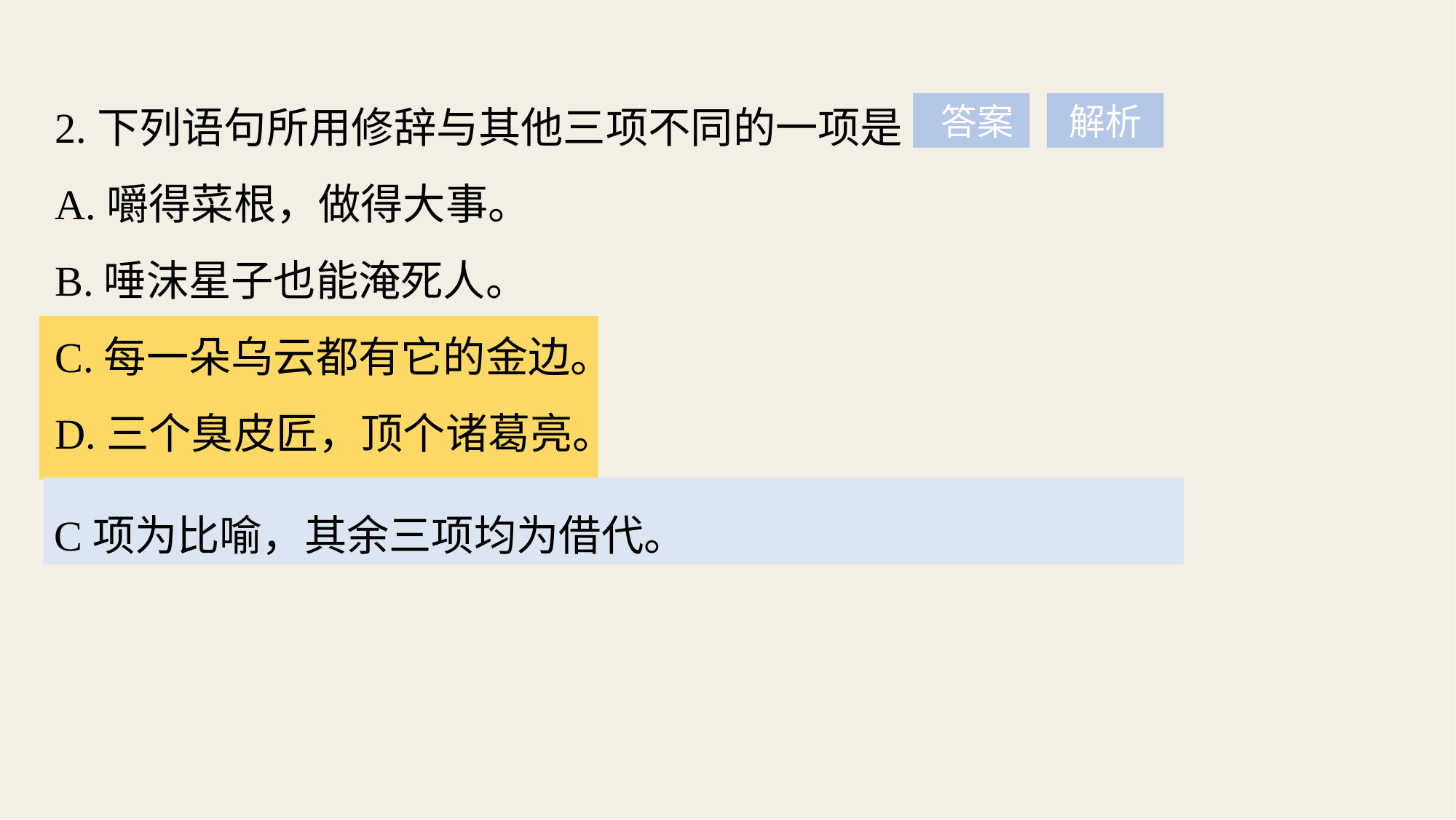

2.下列语句所用修辞与其他三项不同的一项是
A.嚼得菜根，做得大事。
B.唾沫星子也能淹死人。
C.每一朵乌云都有它的金边。
D.三个臭皮匠，顶个诸葛亮。
 答案
解析

C项为比喻，其余三项均为借代。